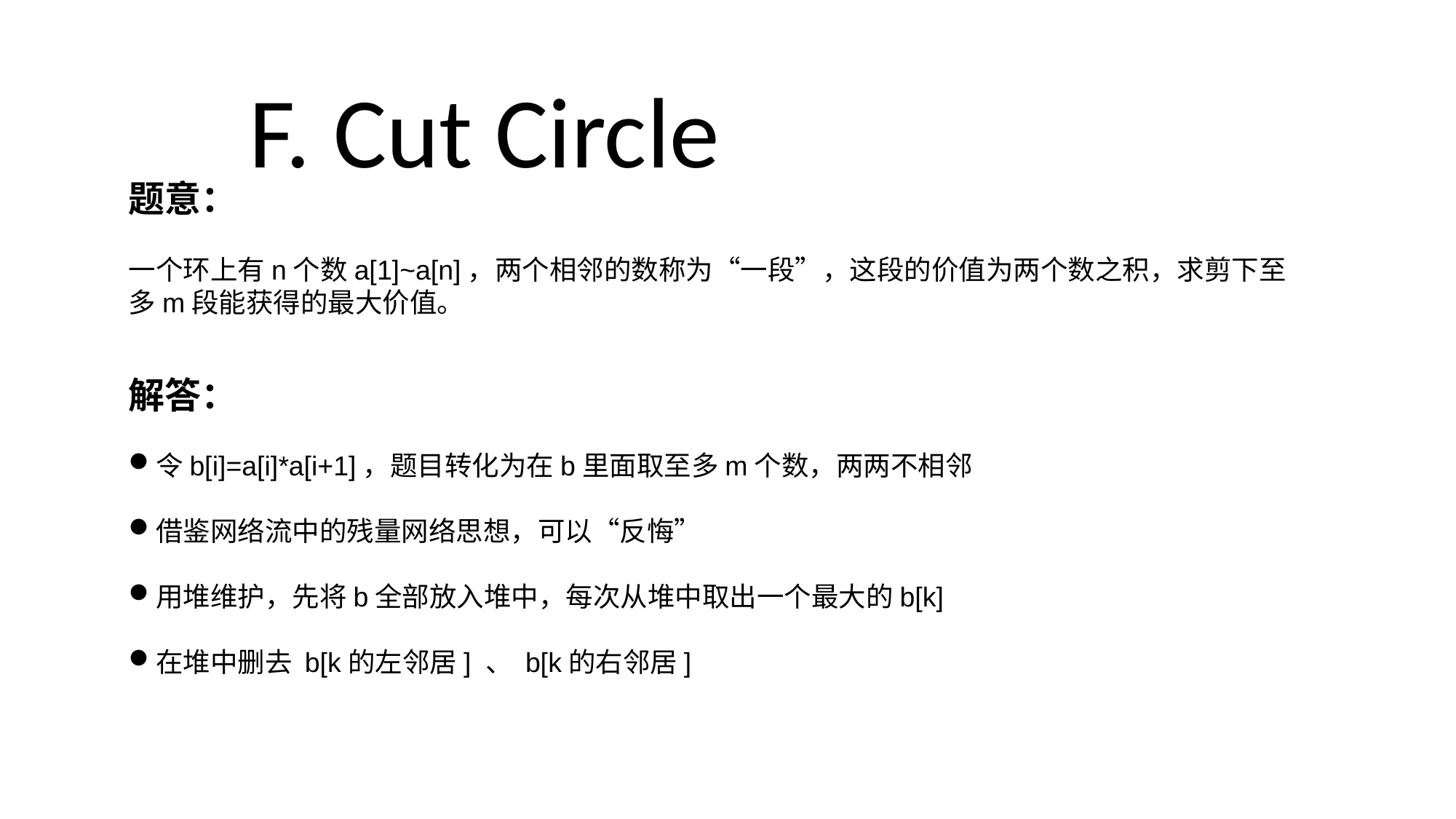

F. Cut Circle
题意：

一个环上有n个数a[1]~a[n]，两个相邻的数称为“一段”，这段的价值为两个数之积，求剪下至多m段能获得的最大价值。
解答：

令b[i]=a[i]*a[i+1]，题目转化为在b里面取至多m个数，两两不相邻

借鉴网络流中的残量网络思想，可以“反悔”

用堆维护，先将b全部放入堆中，每次从堆中取出一个最大的b[k]

在堆中删去 b[k的左邻居] 、 b[k的右邻居]